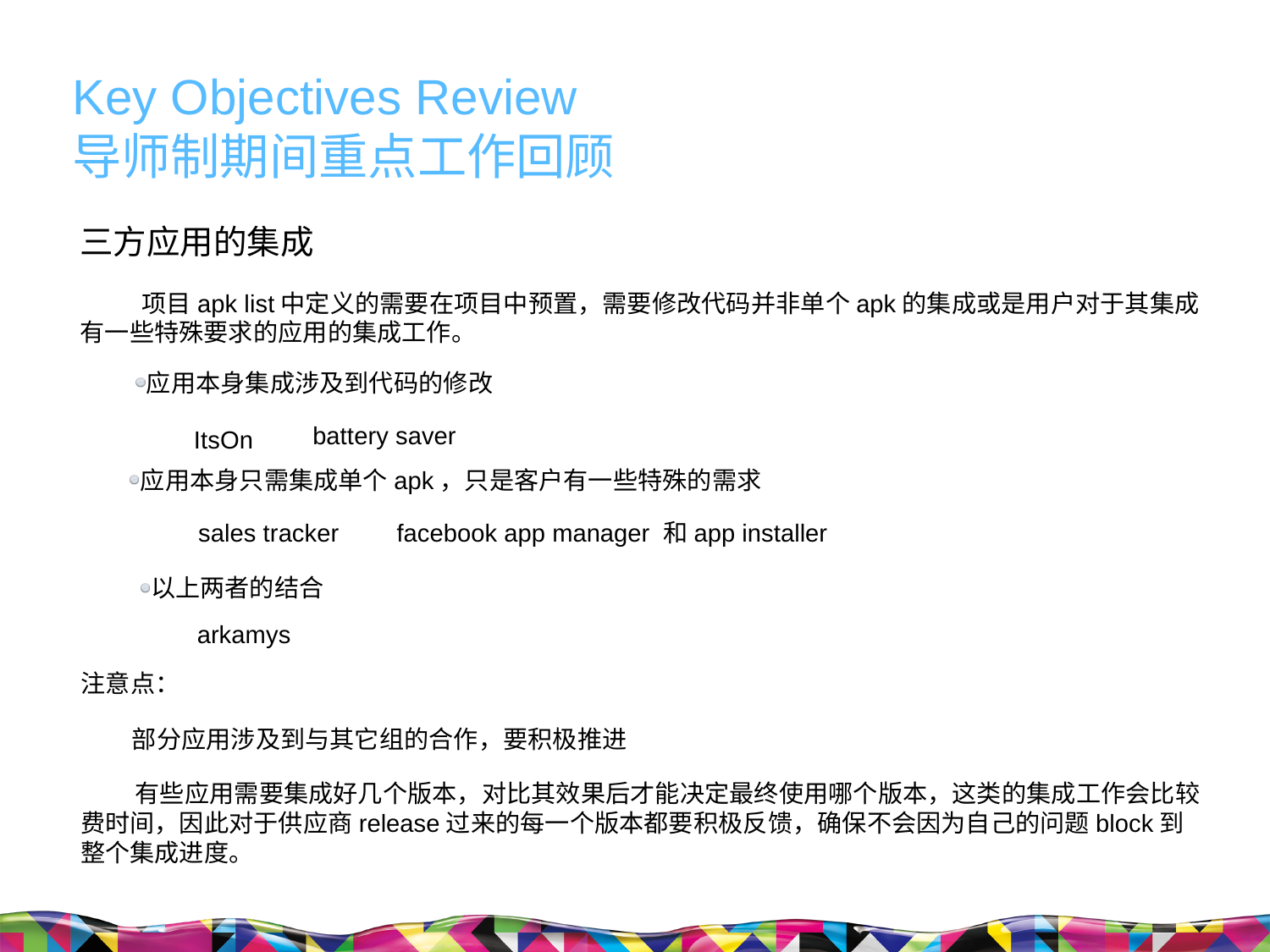

Key Objectives Review
导师制期间重点工作回顾
三方应用的集成
        项目apk list中定义的需要在项目中预置，需要修改代码并非单个apk的集成或是用户对于其集成有一些特殊要求的应用的集成工作。
应用本身集成涉及到代码的修改
battery saver
ItsOn
应用本身只需集成单个apk，只是客户有一些特殊的需求
sales tracker
facebook app manager 和app installer
以上两者的结合
arkamys
注意点：
部分应用涉及到与其它组的合作，要积极推进
       有些应用需要集成好几个版本，对比其效果后才能决定最终使用哪个版本，这类的集成工作会比较费时间，因此对于供应商release过来的每一个版本都要积极反馈，确保不会因为自己的问题block到整个集成进度。